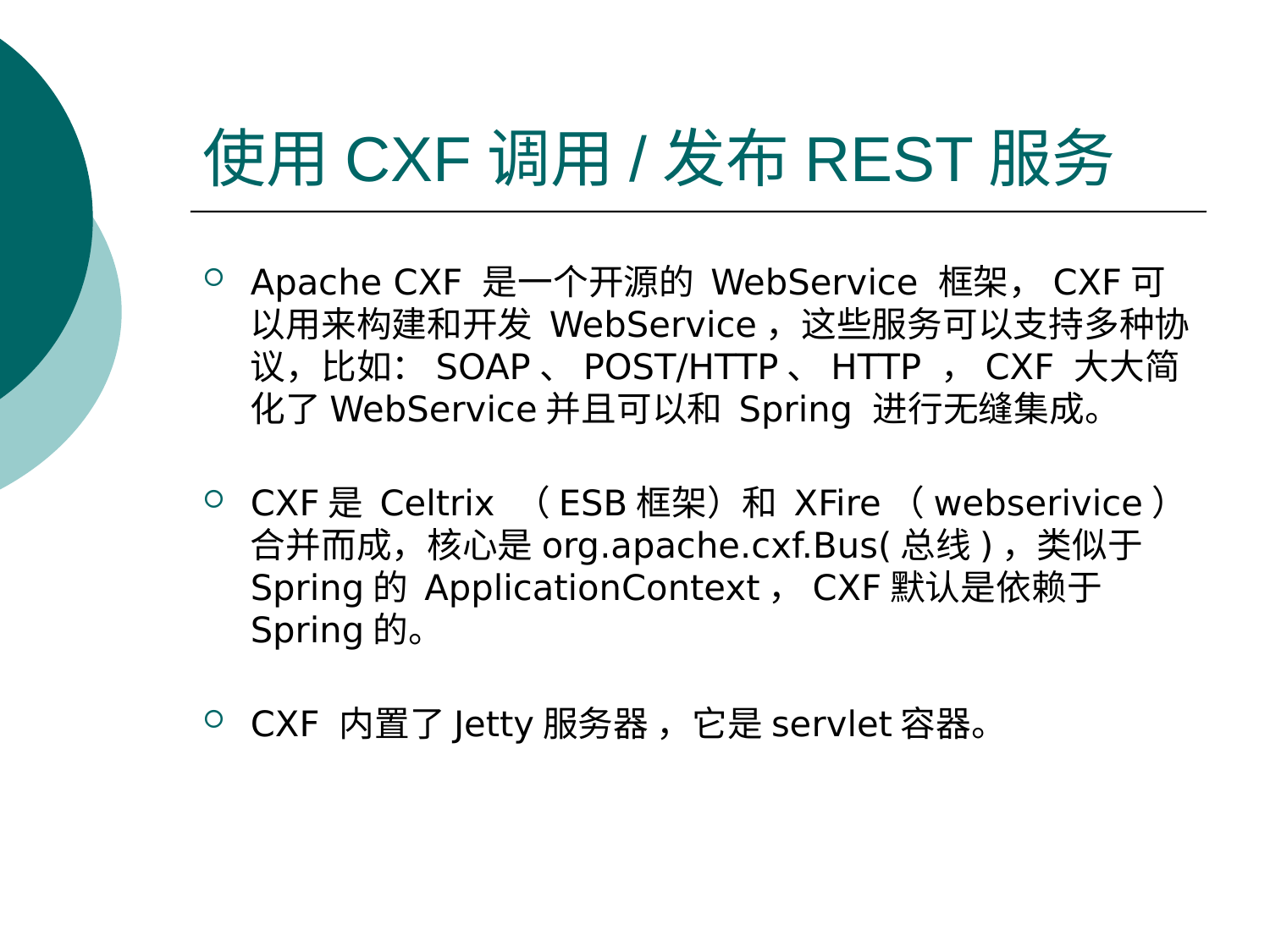

# 使用CXF调用/发布REST服务
Apache CXF 是一个开源的 WebService 框架，CXF可以用来构建和开发 WebService，这些服务可以支持多种协议，比如：SOAP、POST/HTTP、HTTP ，CXF 大大简化了WebService并且可以和 Spring 进行无缝集成。

CXF是 Celtrix （ESB框架）和 XFire（webserivice） 合并而成，核心是org.apache.cxf.Bus(总线)，类似于Spring的 ApplicationContext，CXF默认是依赖于Spring的。

CXF 内置了Jetty服务器 ，它是servlet容器。